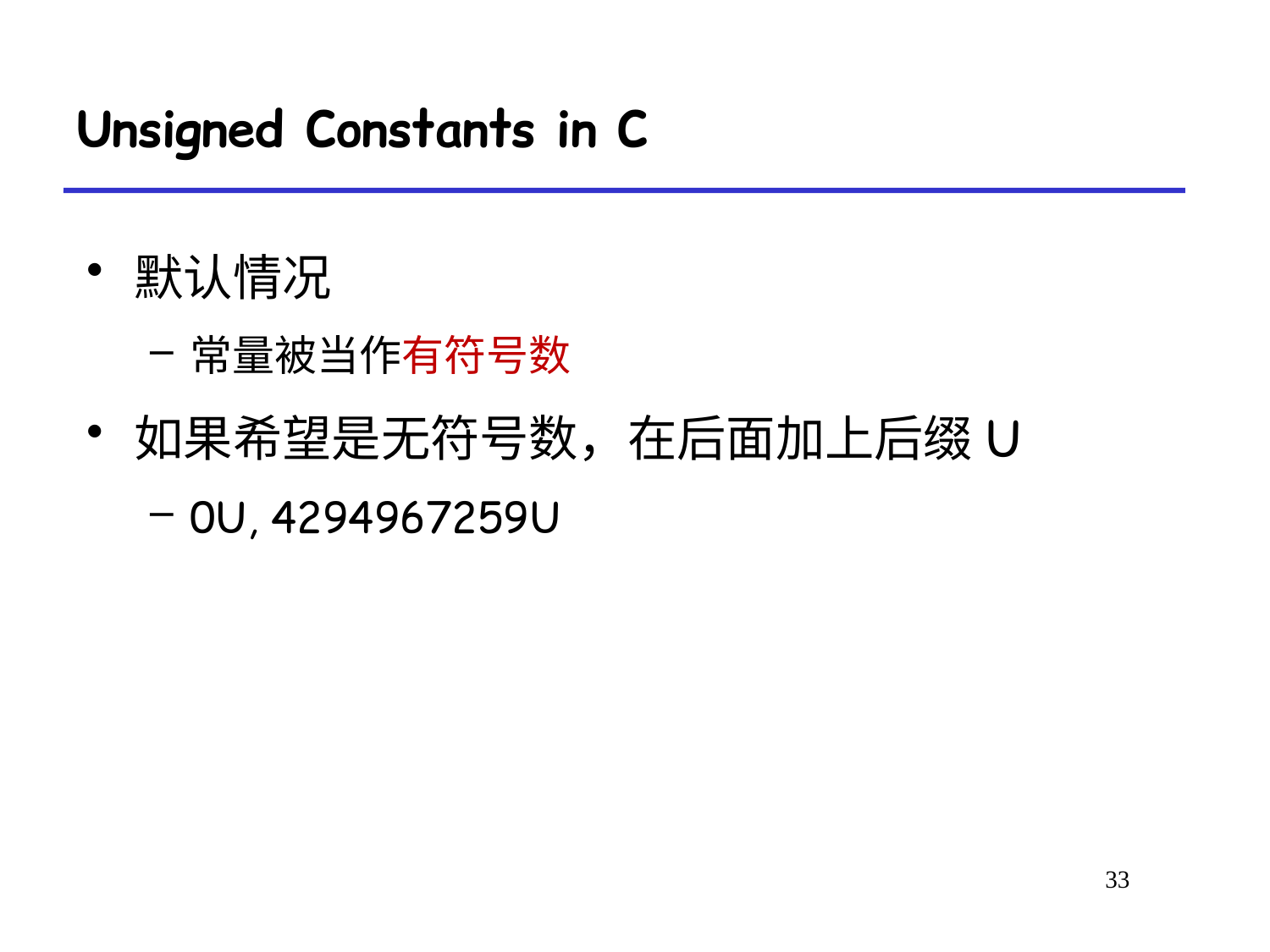

# Unsigned Constants in C
默认情况
常量被当作有符号数
如果希望是无符号数，在后面加上后缀U
0U, 4294967259U
33